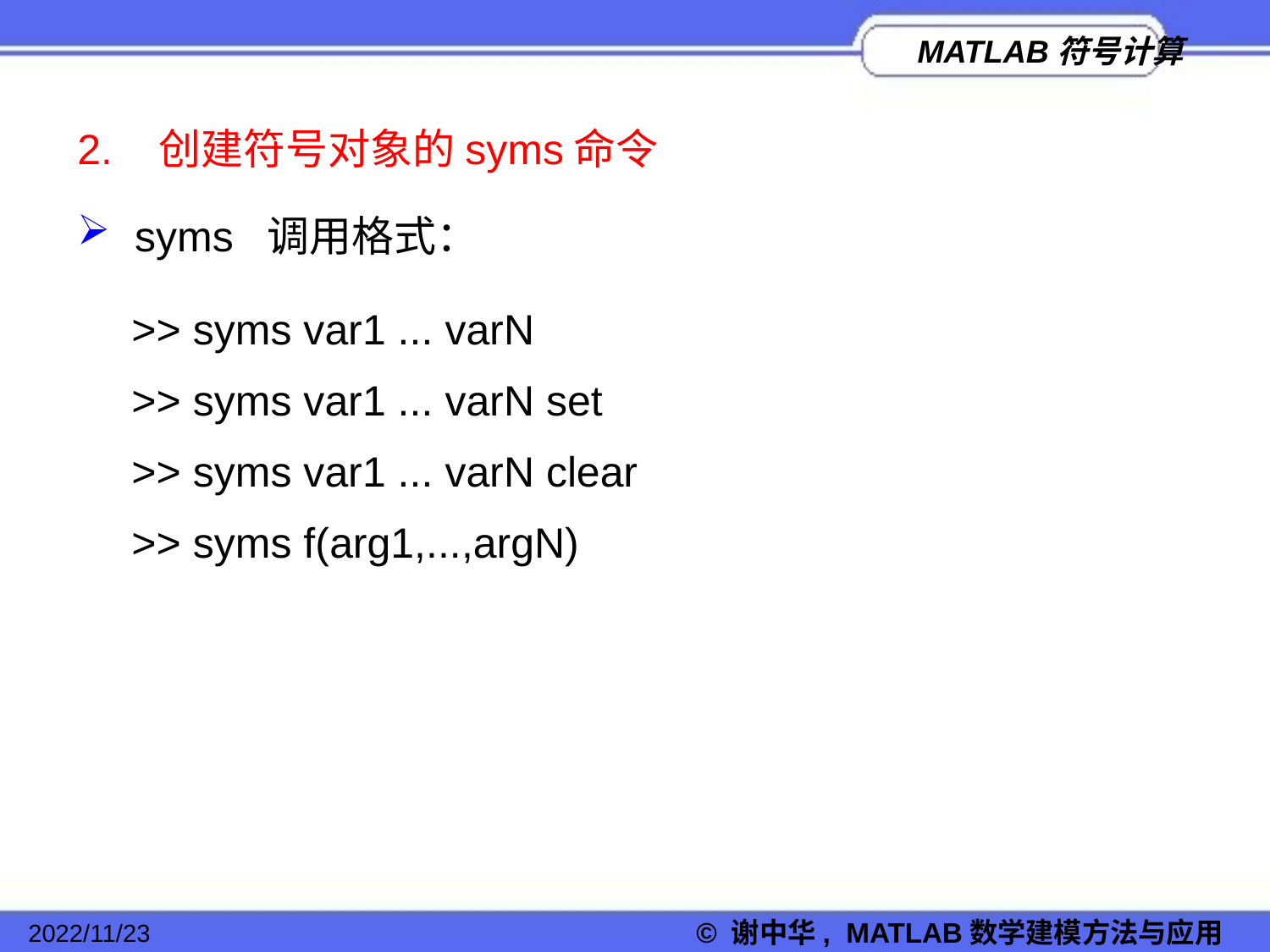

2.   创建符号对象的syms命令
  syms  调用格式：
>> syms var1 ... varN
>> syms var1 ... varN set
>> syms var1 ... varN clear
>> syms f(arg1,...,argN)
2022/11/23
© 谢中华,  MATLAB数学建模方法与应用